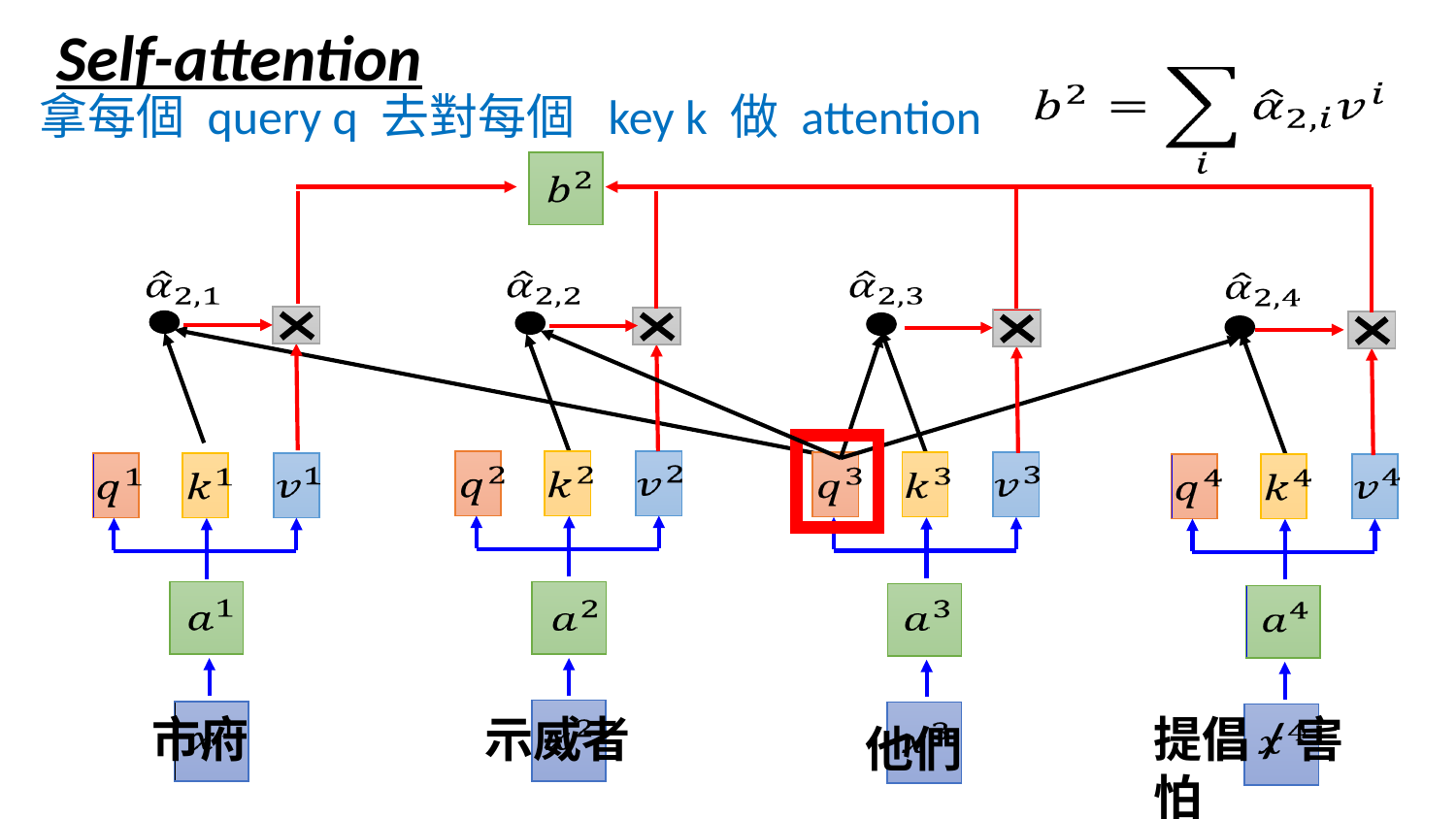

Self-attention

拿每個 query q 去對每個  key k 做 attention

市府
示威者
提倡/害怕
他們